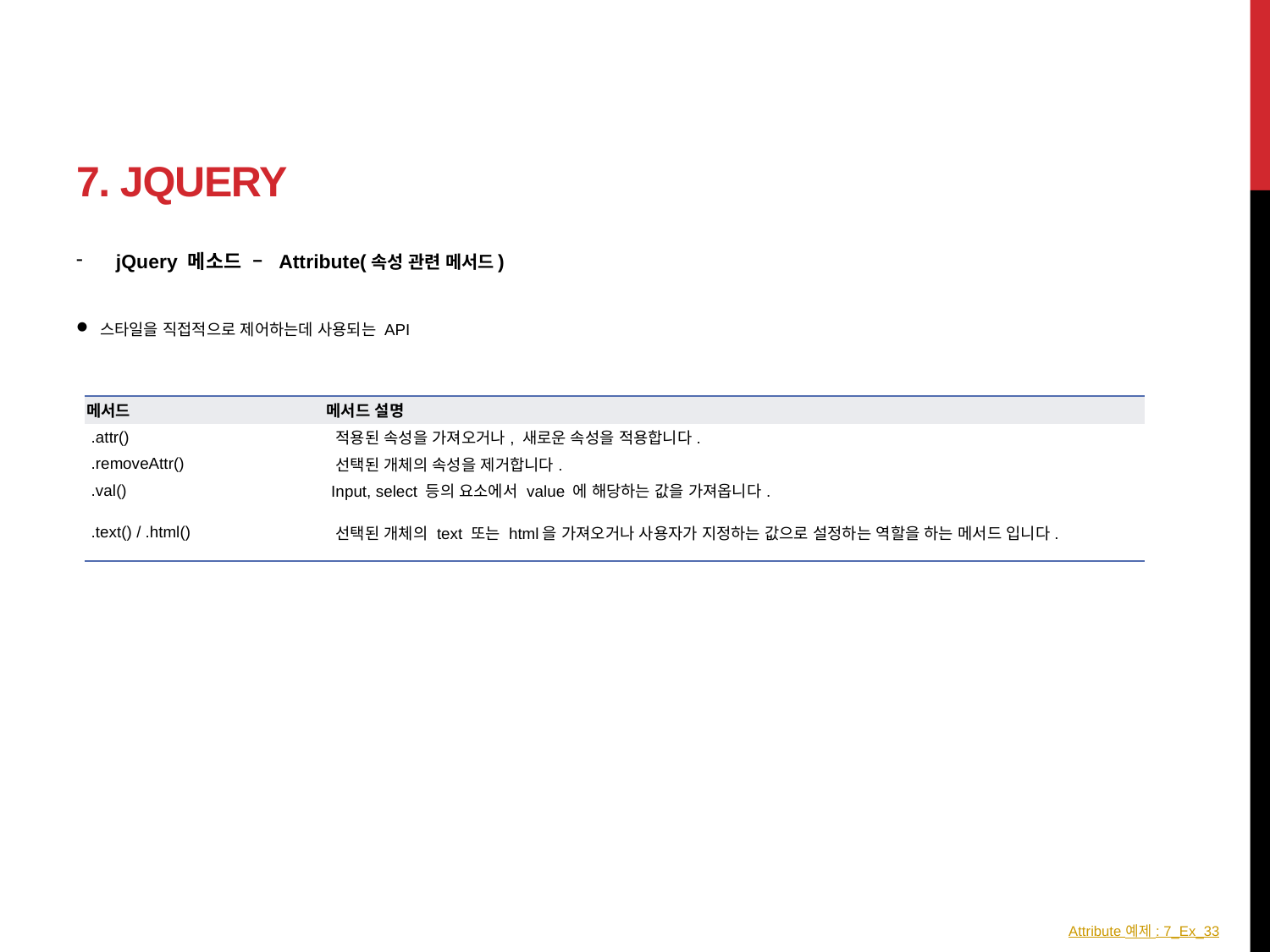

# 7. jquery
jQuery 메소드  –  Attribute(속성 관련 메서드)

스타일을 직접적으로 제어하는데 사용되는 API

| 메서드 | 메서드 설명 |
| --- | --- |
| .attr() | 적용된 속성을 가져오거나, 새로운 속성을 적용합니다. |
| .removeAttr() | 선택된 개체의 속성을 제거합니다. |
| .val() | Input, select 등의 요소에서 value 에 해당하는 값을 가져옵니다. |
| .text() / .html() | 선택된 개체의 text 또는 html을 가져오거나 사용자가 지정하는 값으로 설정하는 역할을 하는 메서드 입니다. |
Attribute 예제 : 7_Ex_33